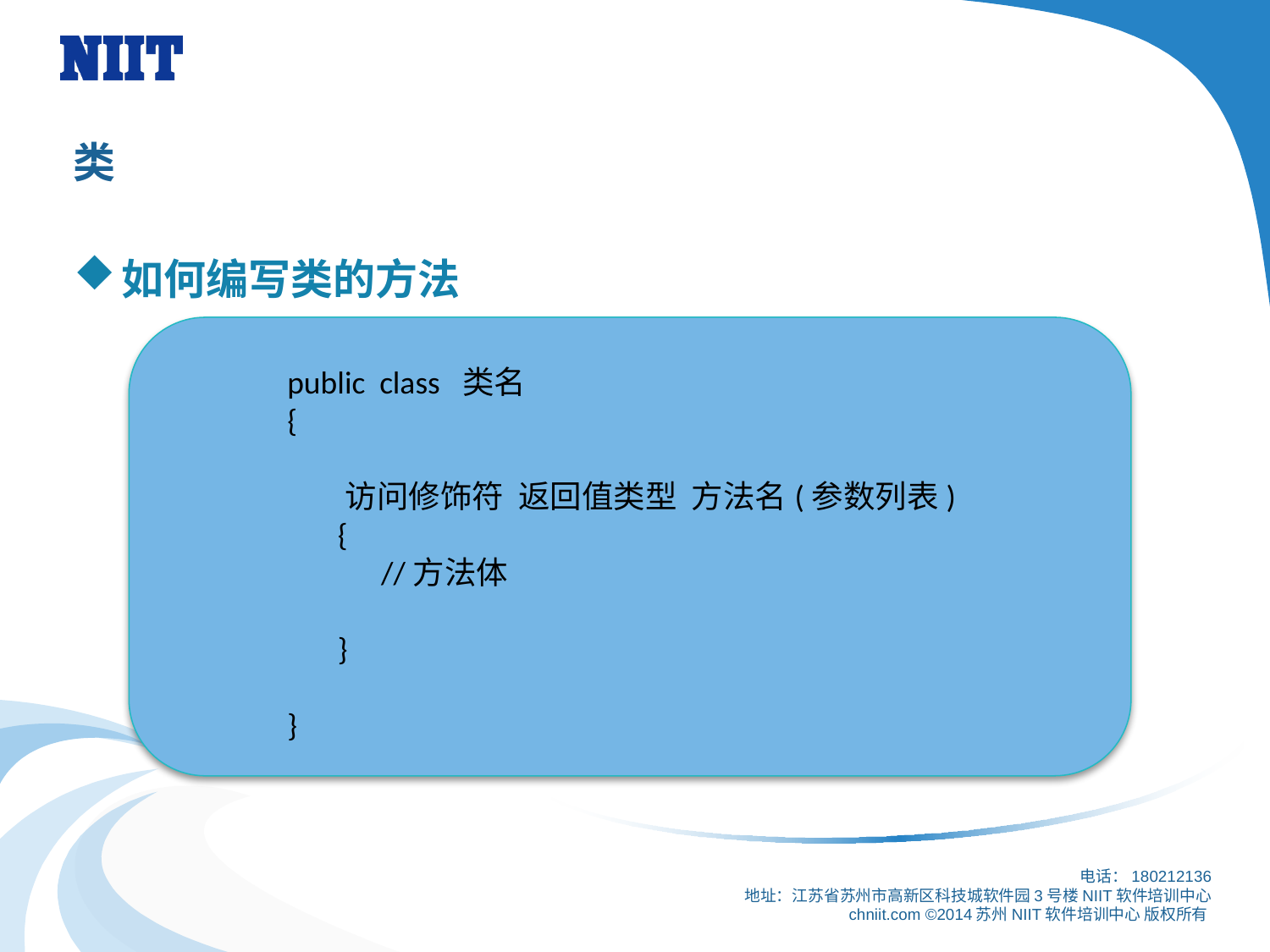

# 类
如何编写类的方法

public  class  类名
{

       访问修饰符  返回值类型  方法名(参数列表)
       {
             //方法体

       }

}